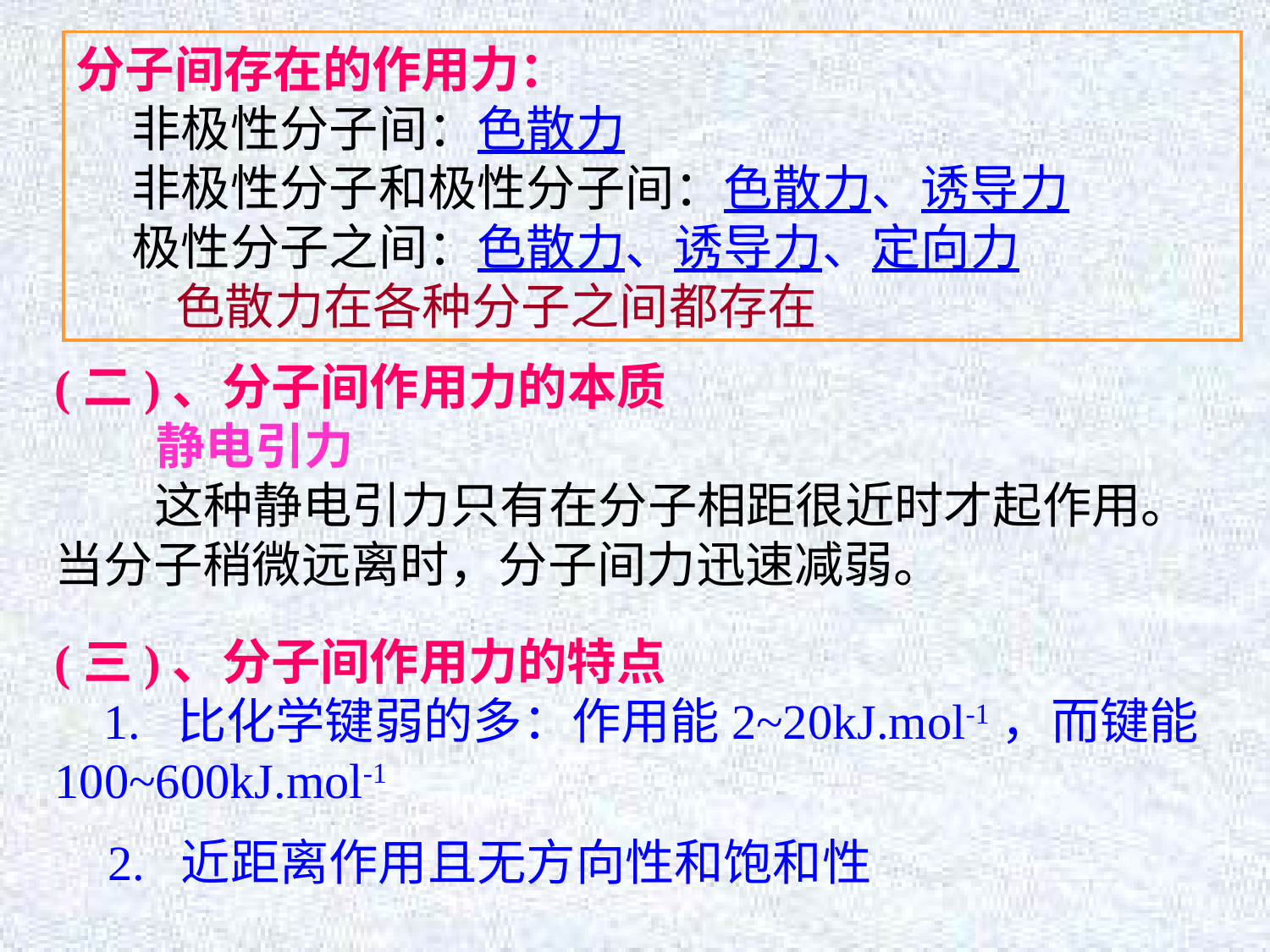

分子间存在的作用力：
    非极性分子间：色散力
    非极性分子和极性分子间：色散力、诱导力
    极性分子之间：色散力、诱导力、定向力
        色散力在各种分子之间都存在
(二)、分子间作用力的本质
        静电引力
        这种静电引力只有在分子相距很近时才起作用。当分子稍微远离时，分子间力迅速减弱。
(三)、分子间作用力的特点
    1.  比化学键弱的多：作用能2~20kJ.mol-1，而键能100~600kJ.mol-1
2.  近距离作用且无方向性和饱和性